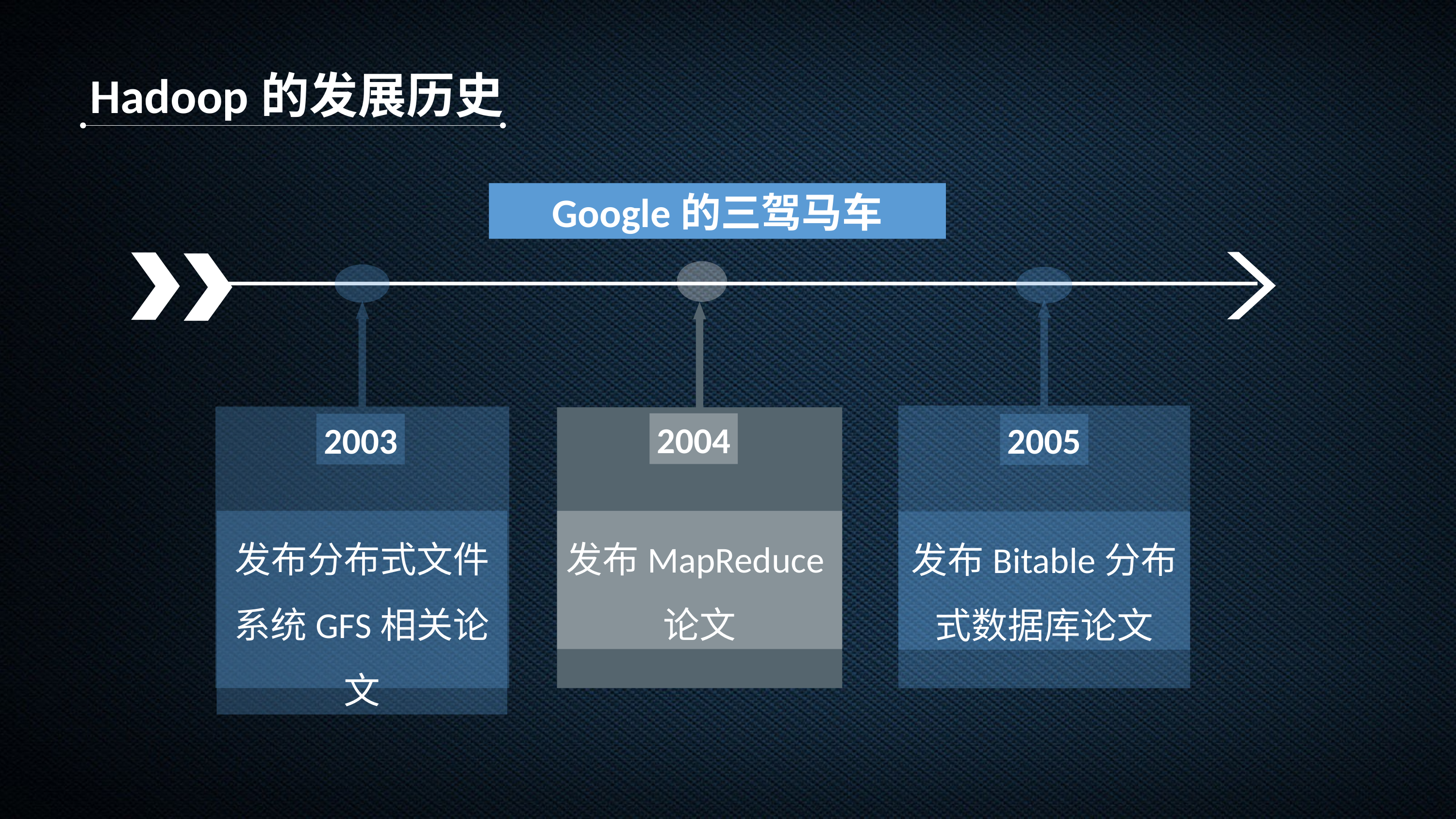

Hadoop的发展历史
Google的三驾马车

2004
发布MapReduce论文

2003
发布分布式文件系统GFS相关论文

2005
发布Bitable分布式数据库论文